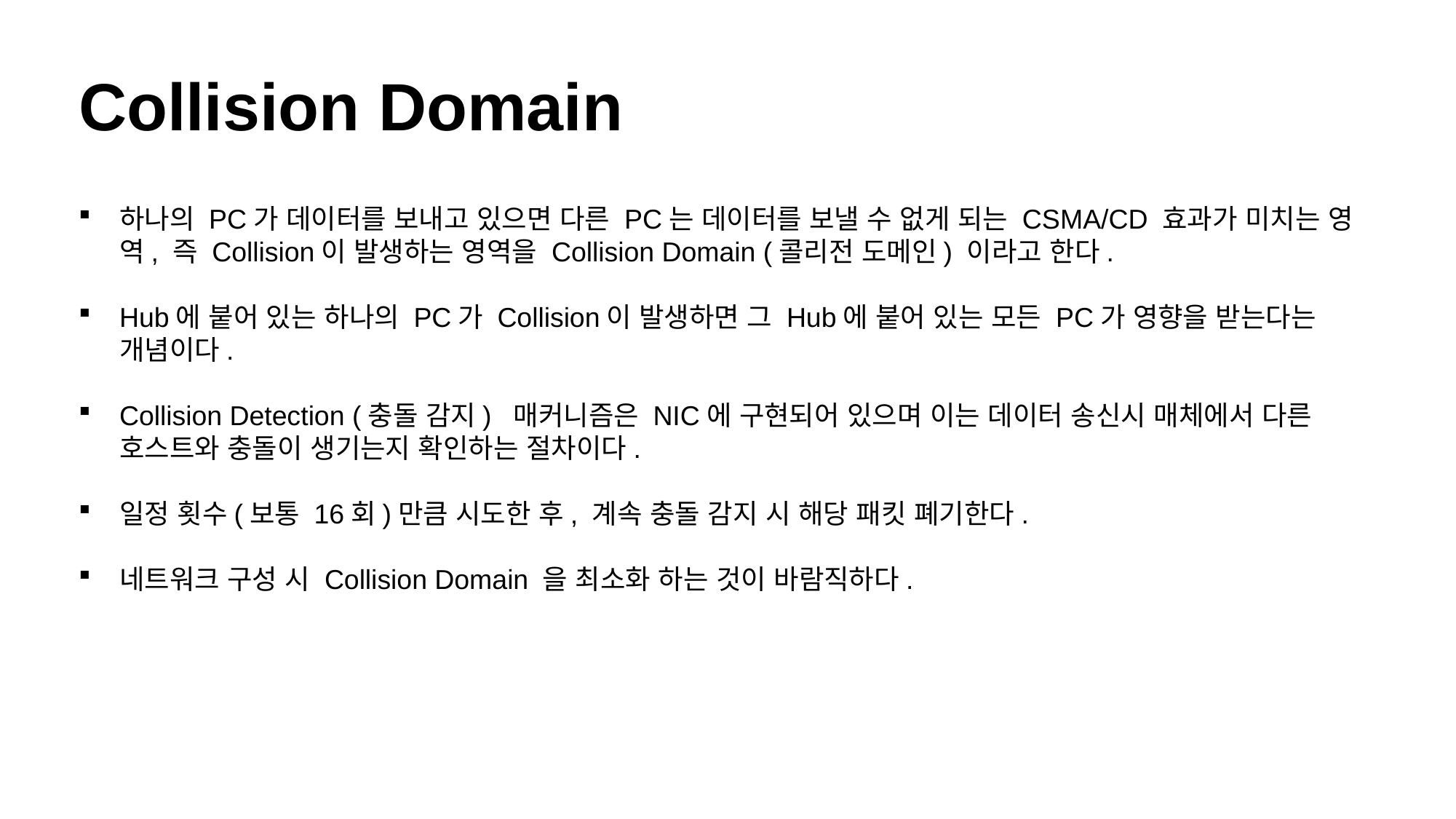

# Collision Domain
하나의 PC가 데이터를 보내고 있으면 다른 PC는 데이터를 보낼 수 없게 되는 CSMA/CD 효과가 미치는 영역, 즉 Collision이 발생하는 영역을 Collision Domain (콜리전 도메인) 이라고 한다.

Hub에 붙어 있는 하나의 PC가 Collision이 발생하면 그 Hub에 붙어 있는 모든 PC가 영향을 받는다는 개념이다.

Collision Detection (충돌 감지)  매커니즘은 NIC에 구현되어 있으며 이는 데이터 송신시 매체에서 다른 호스트와 충돌이 생기는지 확인하는 절차이다.

일정 횟수(보통 16회)만큼 시도한 후, 계속 충돌 감지 시 해당 패킷 폐기한다.

네트워크 구성 시 Collision Domain 을 최소화 하는 것이 바람직하다.